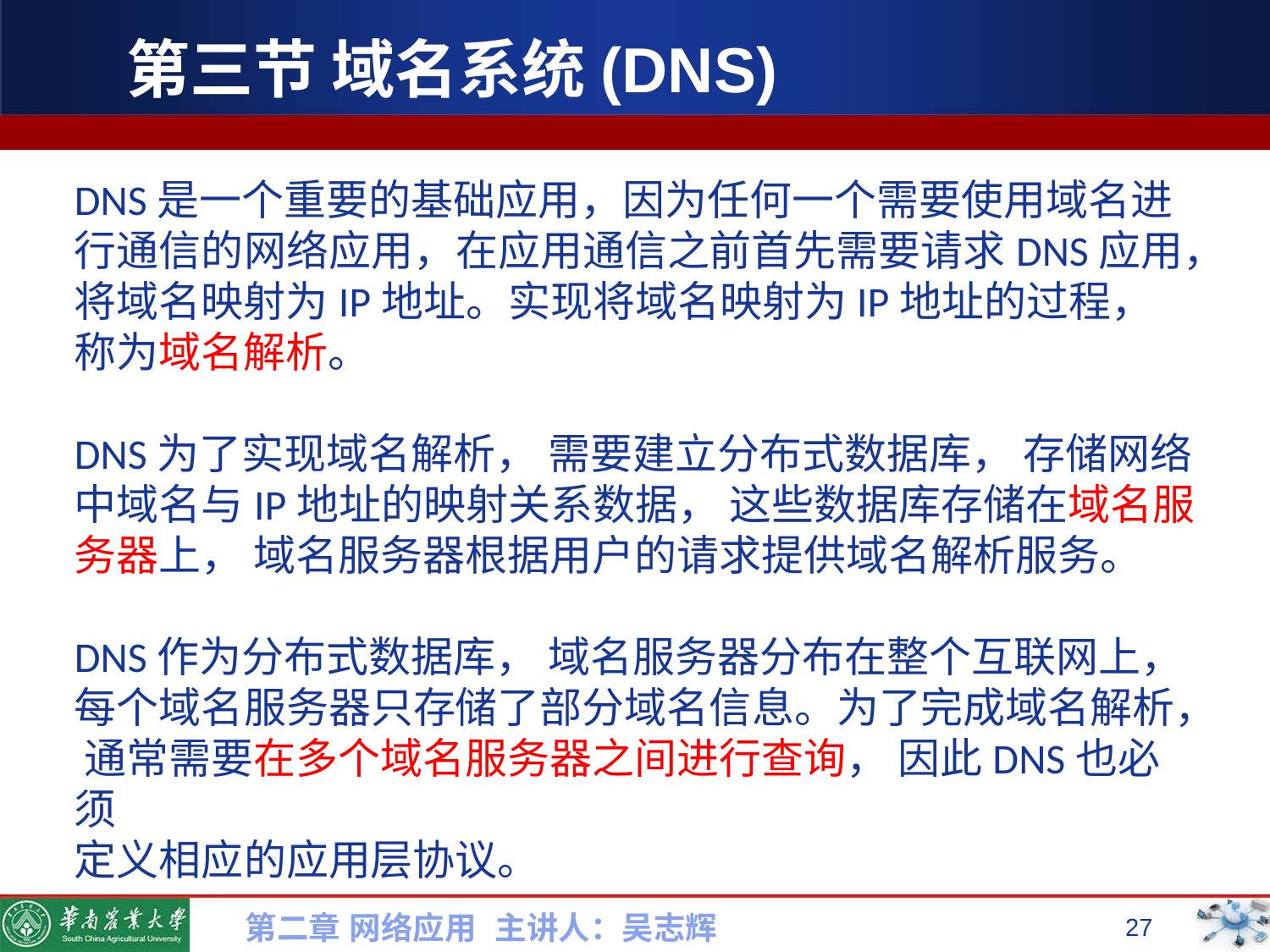

# 第三节 域名系统(DNS)
DNS是一个重要的基础应用，因为任何一个需要使用域名进行通信的网络应用，在应用通信之前首先需要请求DNS应用，将域名映射为IP地址。实现将域名映射为IP地址的过程，称为域名解析。

DNS为了实现域名解析， 需要建立分布式数据库， 存储网络中域名与IP地址的映射关系数据， 这些数据库存储在域名服务器上， 域名服务器根据用户的请求提供域名解析服务。

DNS作为分布式数据库， 域名服务器分布在整个互联网上，每个域名服务器只存储了部分域名信息。为了完成域名解析， 通常需要在多个域名服务器之间进行查询， 因此DNS也必须
定义相应的应用层协议。
第二章 网络应用  主讲人：吴志辉
27